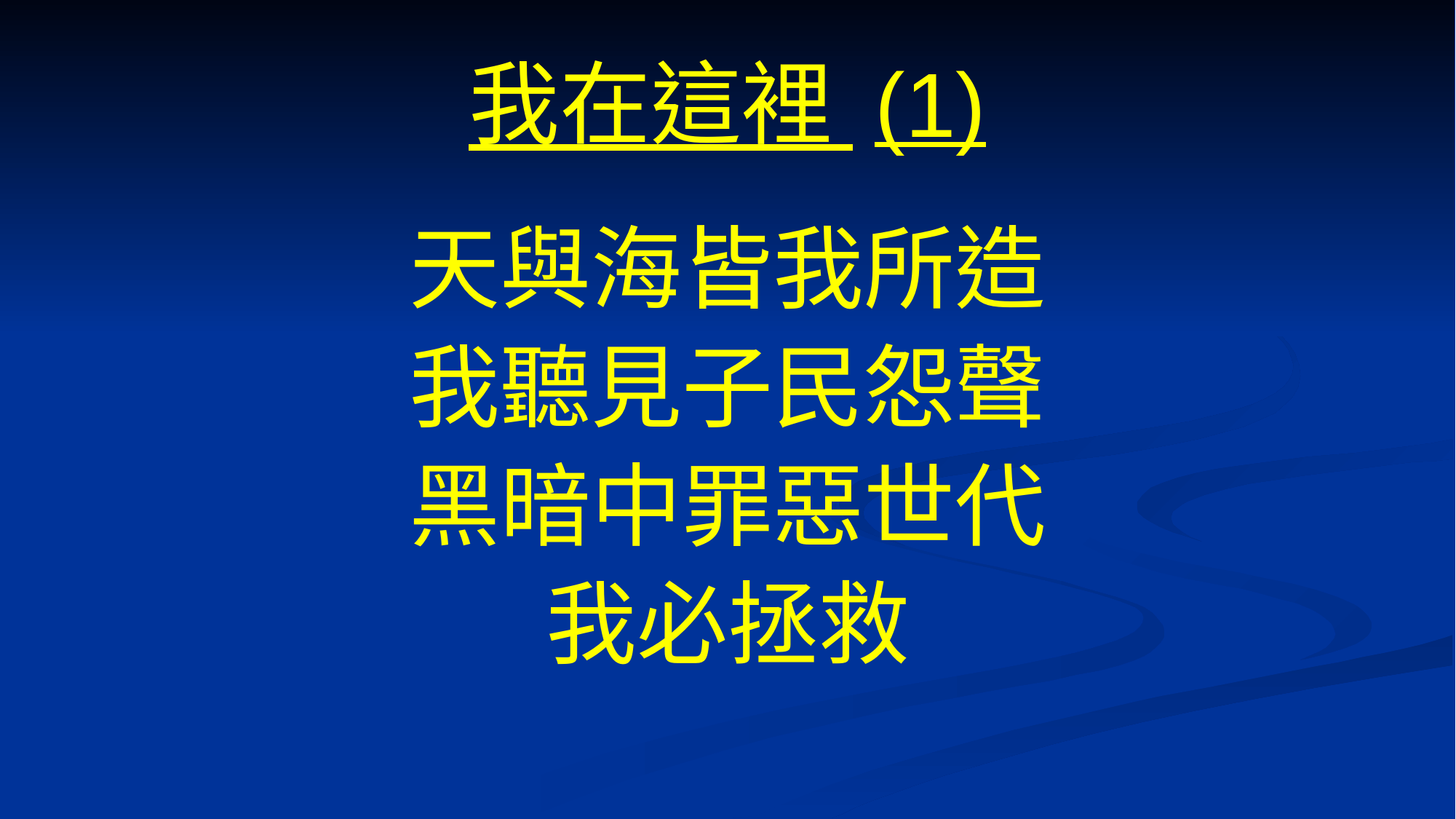

# 我在這裡 (1)
天與海皆我所造
我聽見子民怨聲
黑暗中罪惡世代
我必拯救